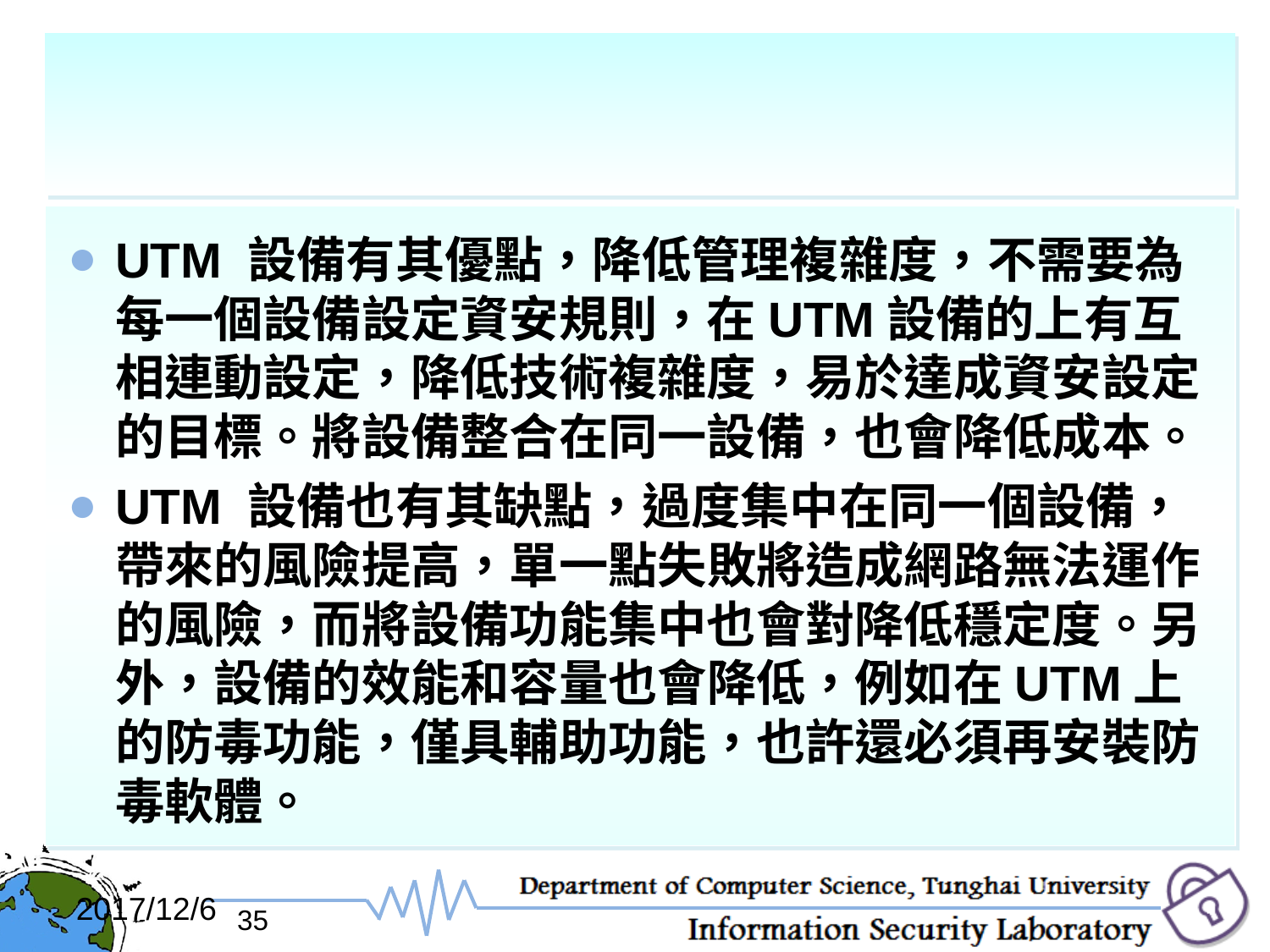

#
UTM 設備有其優點，降低管理複雜度，不需要為每一個設備設定資安規則，在UTM設備的上有互相連動設定，降低技術複雜度，易於達成資安設定的目標。將設備整合在同一設備，也會降低成本。
UTM 設備也有其缺點，過度集中在同一個設備，帶來的風險提高，單一點失敗將造成網路無法運作的風險，而將設備功能集中也會對降低穩定度。另外，設備的效能和容量也會降低，例如在UTM上的防毒功能，僅具輔助功能，也許還必須再安裝防毒軟體。
2017/12/6
35